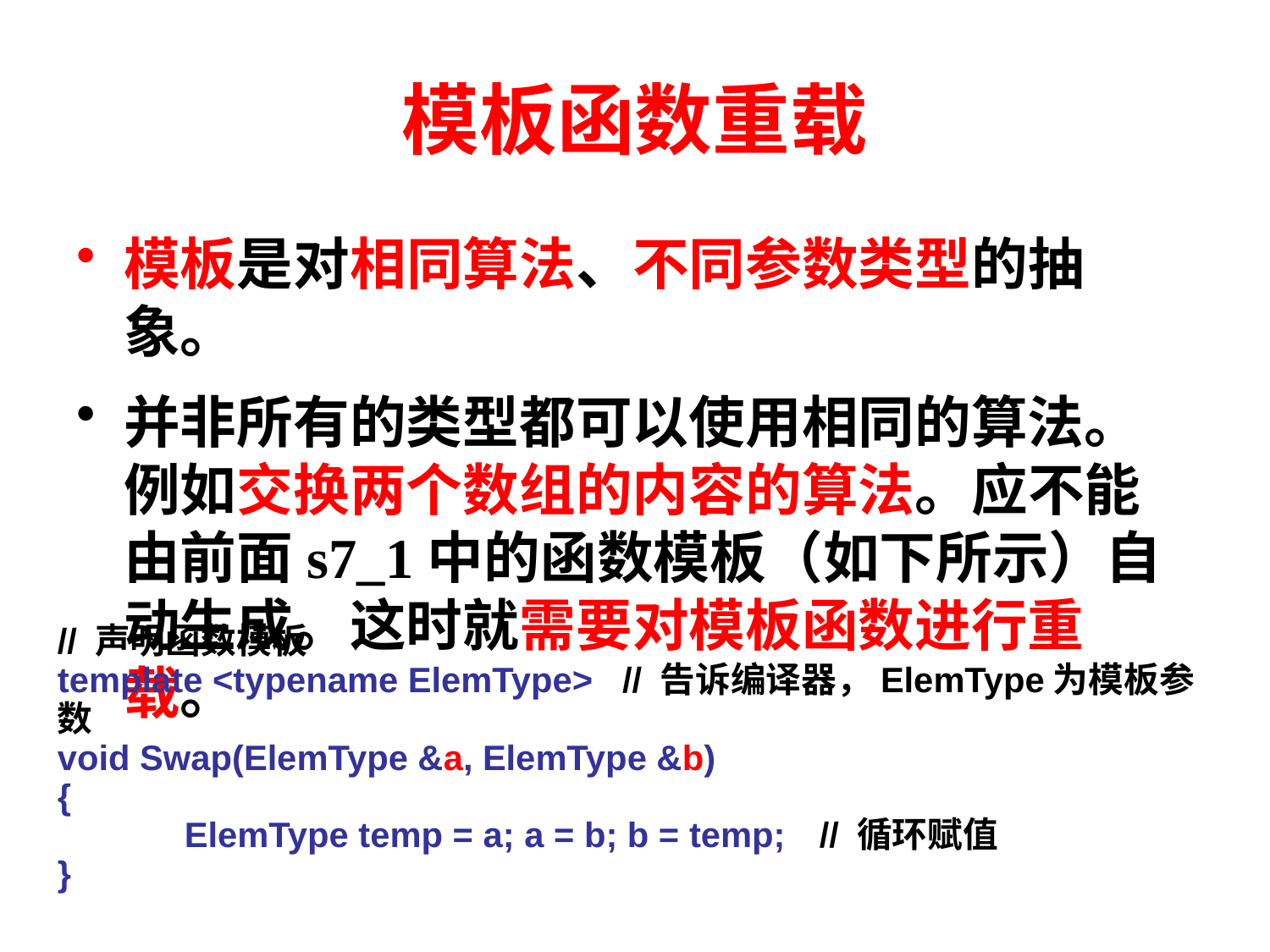

# 模板函数重载
模板是对相同算法、不同参数类型的抽象。
并非所有的类型都可以使用相同的算法。例如交换两个数组的内容的算法。应不能由前面s7_1中的函数模板（如下所示）自动生成。这时就需要对模板函数进行重载。

// 声明函数模板
template <typename ElemType>   // 告诉编译器，ElemType为模板参数
void Swap(ElemType &a, ElemType &b)
{
	ElemType temp = a; a = b; b = temp;	// 循环赋值
}